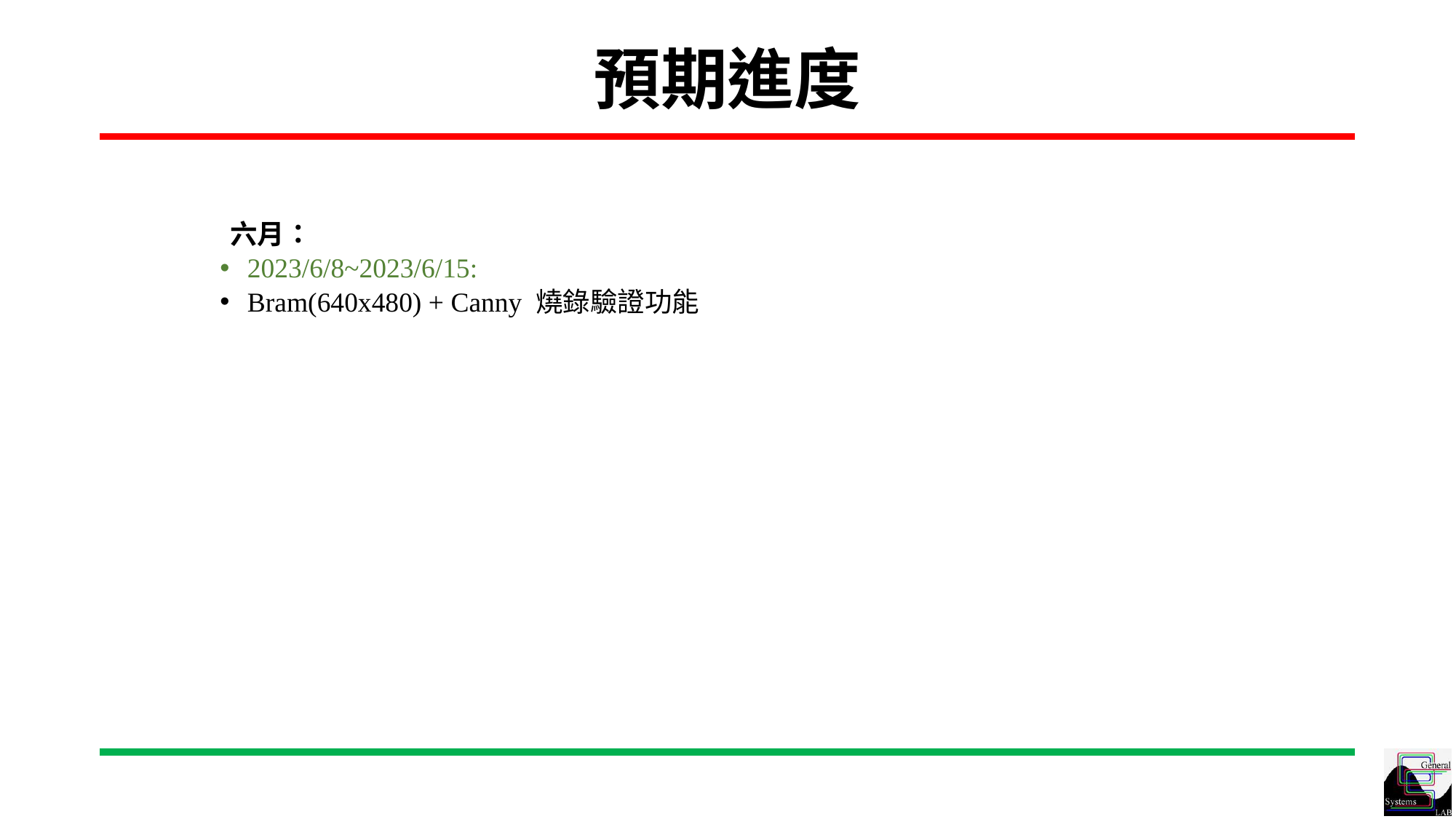

# 預期進度

六月：
2023/6/8~2023/6/15:
Bram(640x480) + Canny 燒錄驗證功能